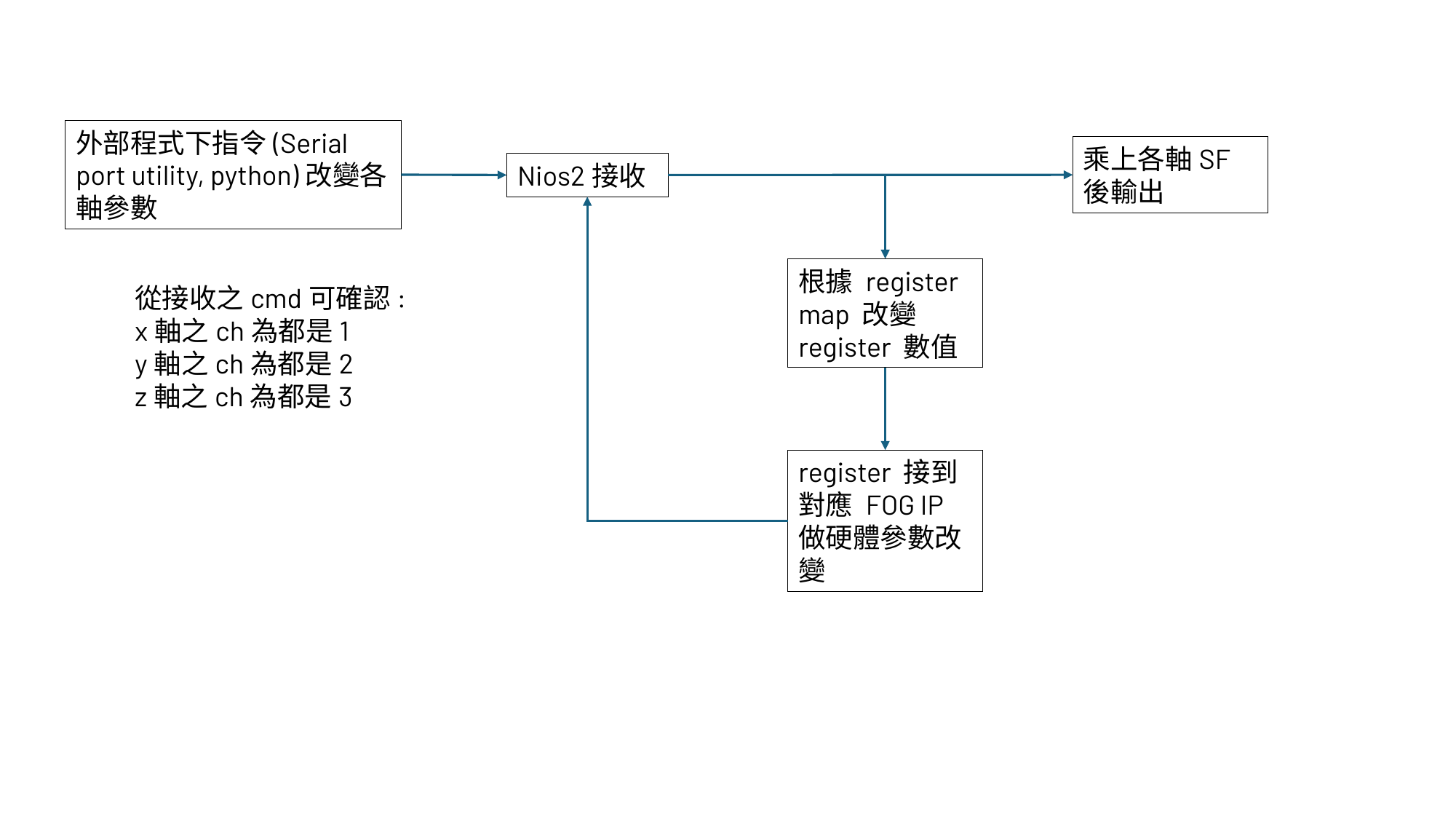

外部程式下指令(Serial port utility, python)改變各軸參數
乘上各軸SF後輸出
Nios2接收
根據 register map 改變 register 數值
從接收之cmd可確認:
x軸之ch為都是1
y軸之ch為都是2
z軸之ch為都是3
register 接到對應 FOG IP 做硬體參數改變